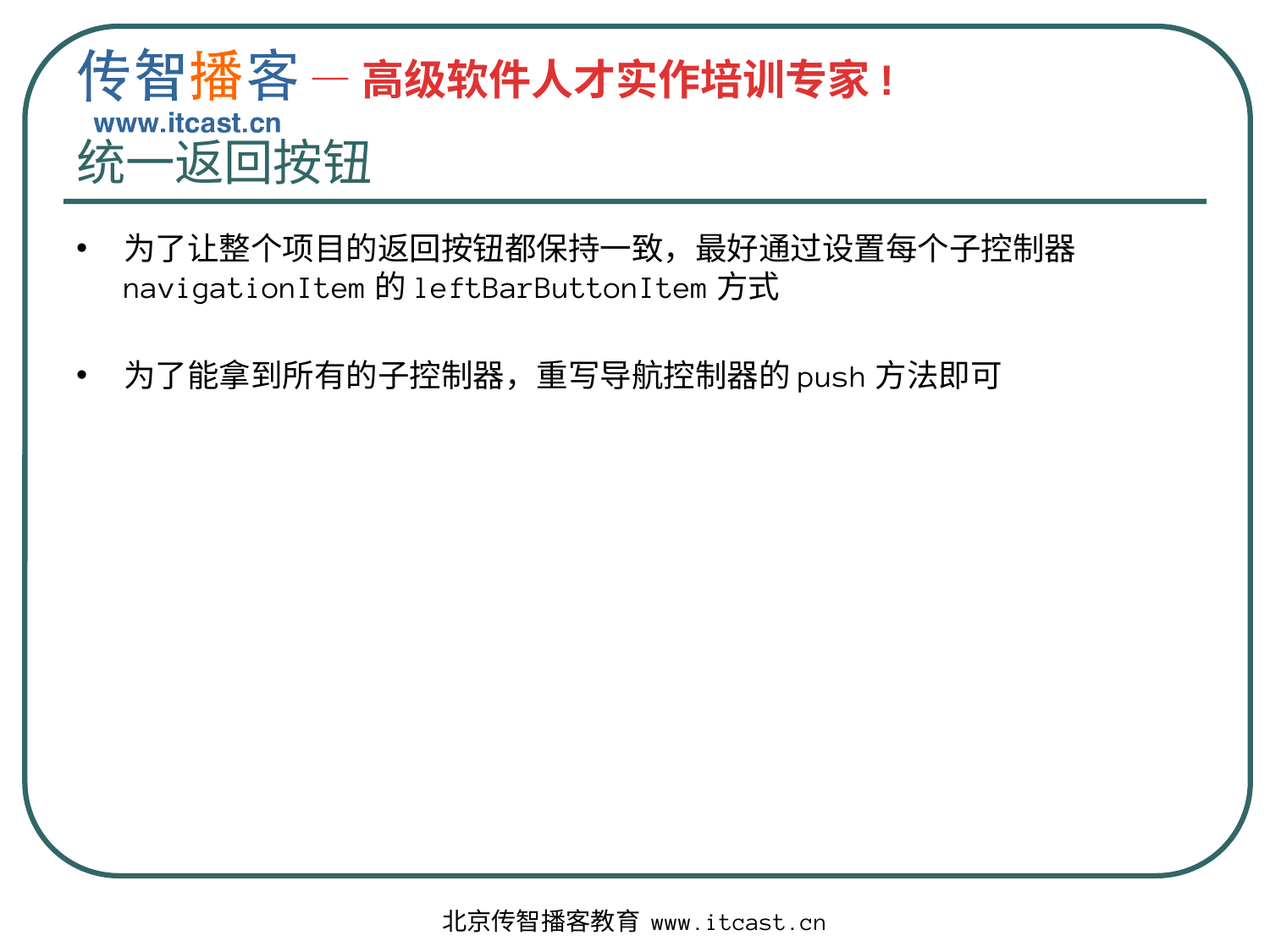

# 统一返回按钮
为了让整个项目的返回按钮都保持一致，最好通过设置每个子控制器navigationItem的leftBarButtonItem方式

为了能拿到所有的子控制器，重写导航控制器的push方法即可